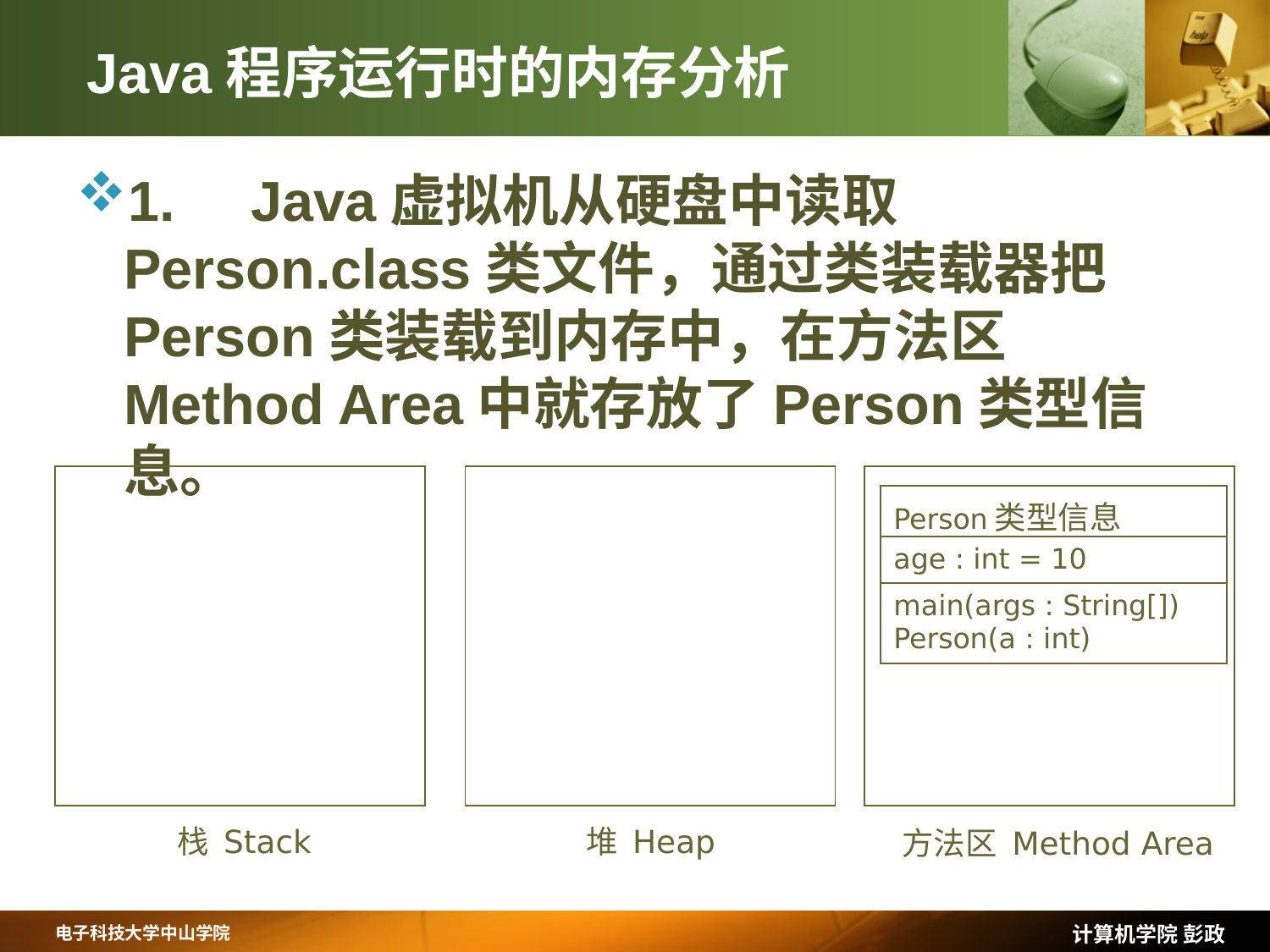

# Java程序运行时的内存分析
1.	Java虚拟机从硬盘中读取Person.class类文件，通过类装载器把Person类装载到内存中，在方法区Method Area中就存放了Person类型信息。
|  |
| --- |
|  |
| --- |
|  |
| --- |
| Person类型信息 |
| --- |
| age : int = 10 |
| main(args : String[]) Person(a : int) |
栈 Stack
堆 Heap
方法区 Method Area
计算机学院 彭政
电子科技大学中山学院